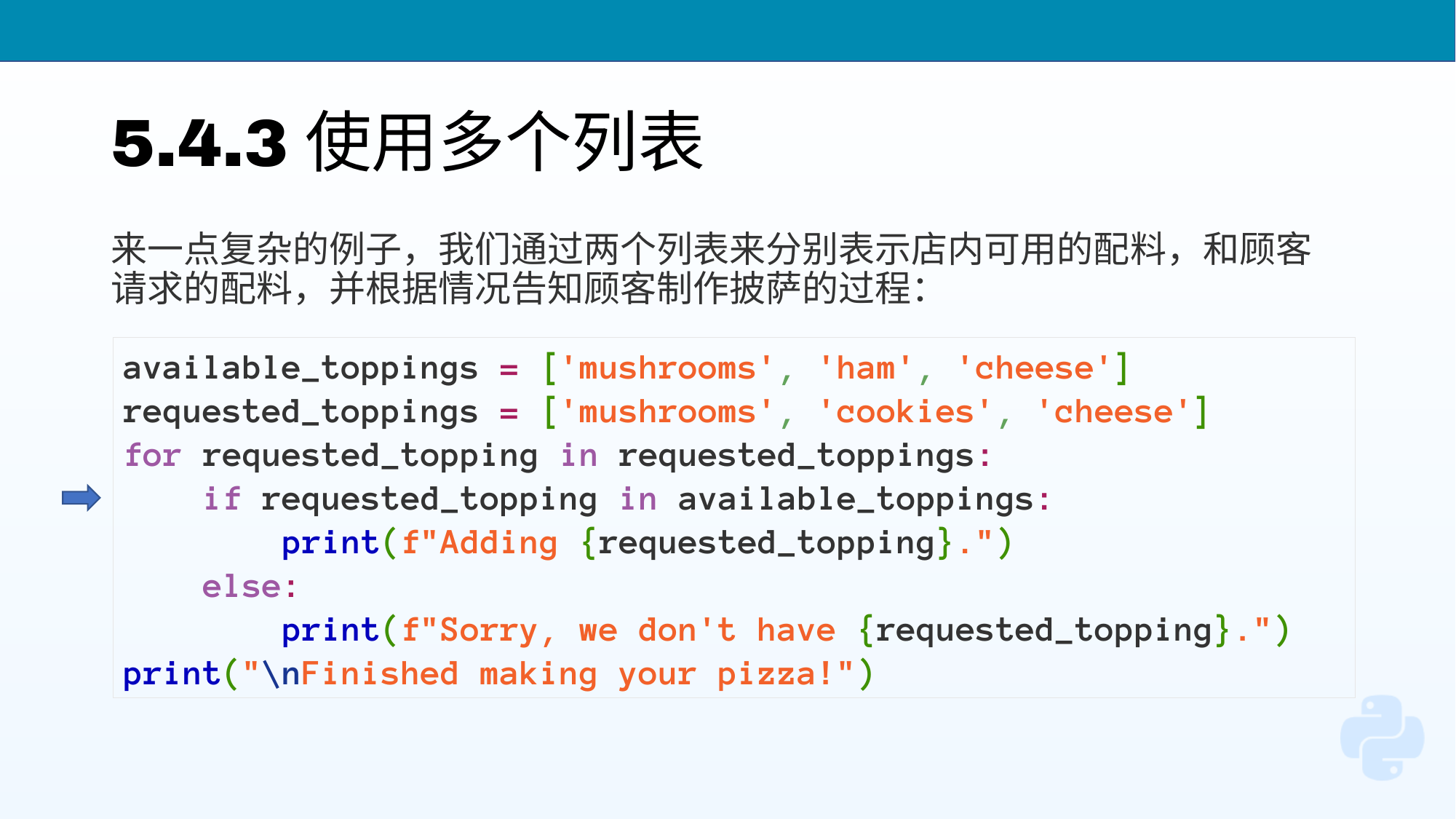

# 5.4.3使用多个列表
来一点复杂的例子，我们通过两个列表来分别表示店内可用的配料，和顾客请求的配料，并根据情况告知顾客制作披萨的过程：

available_toppings = ['mushrooms', 'ham', 'cheese']
requested_toppings = ['mushrooms', 'cookies', 'cheese']
for requested_topping in requested_toppings:
    if requested_topping in available_toppings:
        print(f"Adding {requested_topping}.")
    else:
        print(f"Sorry, we don't have {requested_topping}.")
print("\nFinished making your pizza!")